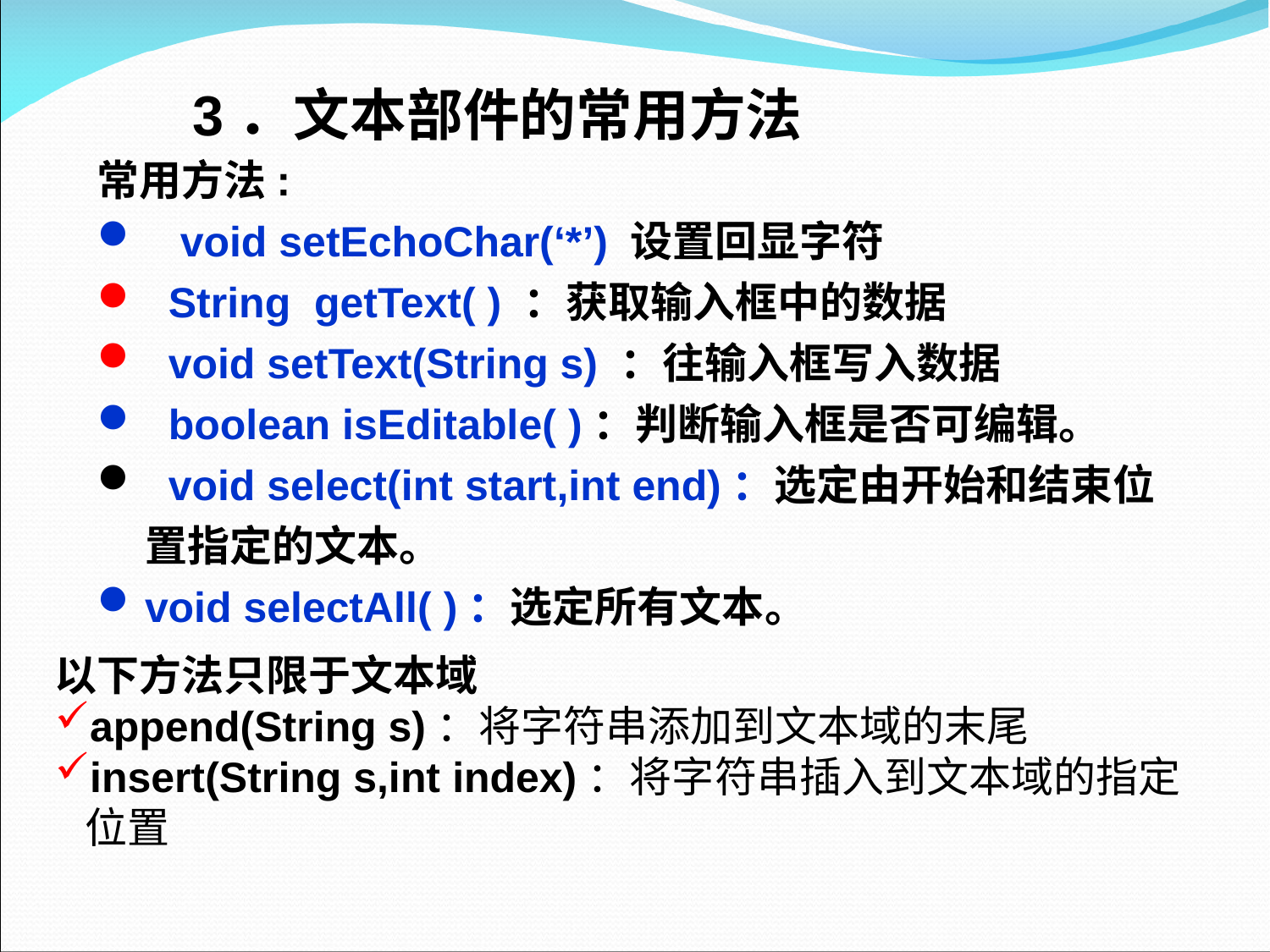

3．文本部件的常用方法
常用方法:
   void setEchoChar(‘*’) 设置回显字符
  String  getText( ) ：获取输入框中的数据
  void setText(String s) ：往输入框写入数据
  boolean isEditable( )：判断输入框是否可编辑。
  void select(int start,int end)：选定由开始和结束位置指定的文本。
void selectAll( )：选定所有文本。
以下方法只限于文本域
append(String s)：将字符串添加到文本域的末尾
insert(String s,int index)：将字符串插入到文本域的指定位置